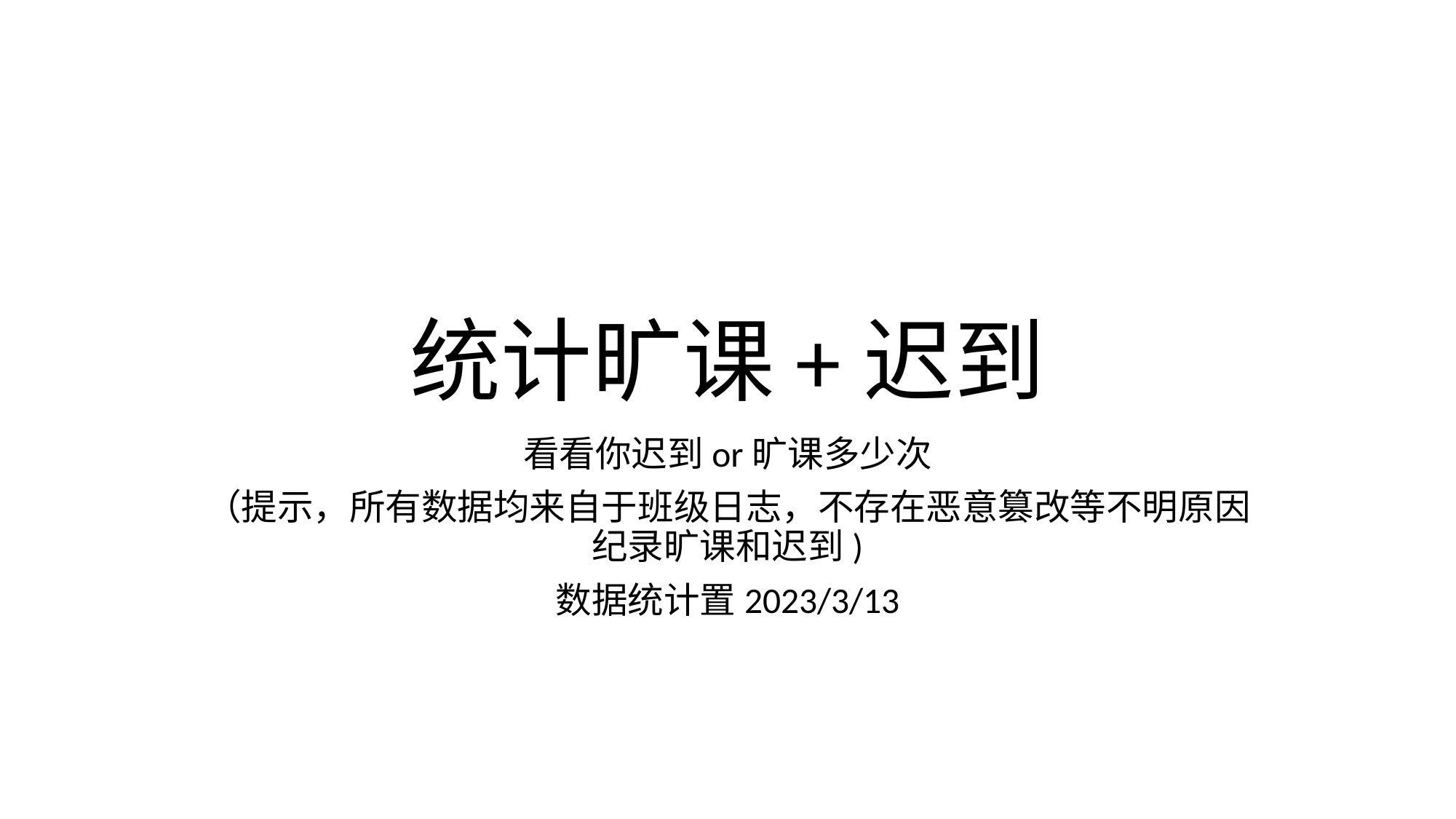

# 统计旷课+迟到
看看你迟到or旷课多少次
（提示，所有数据均来自于班级日志，不存在恶意篡改等不明原因纪录旷课和迟到)
数据统计置2023/3/13